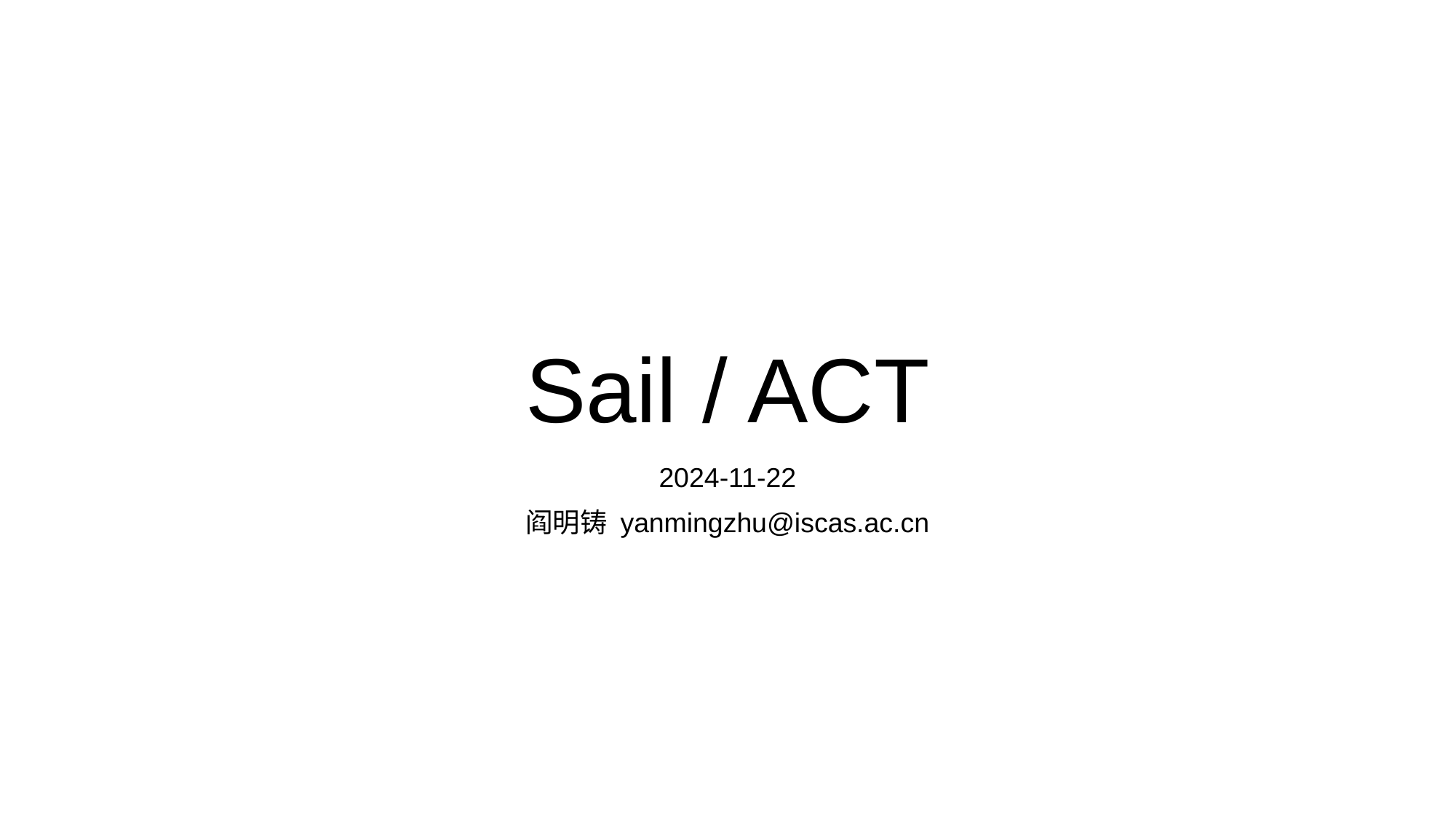

# Sail / ACT
2024-11-22
阎明铸 yanmingzhu@iscas.ac.cn